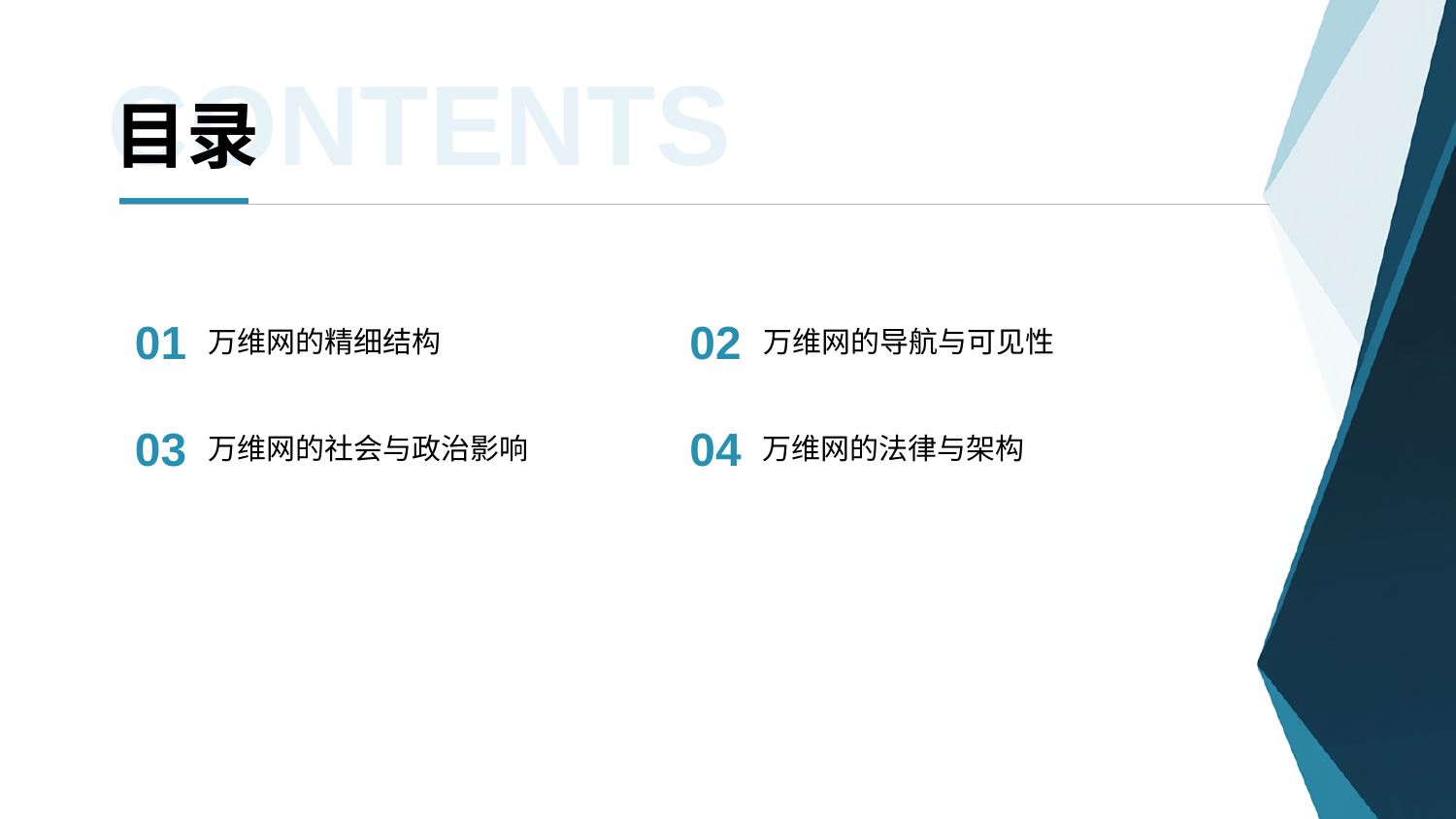

CONTENTS
目录

01
02
万维网的精细结构
万维网的导航与可见性

03
04
万维网的社会与政治影响
万维网的法律与架构